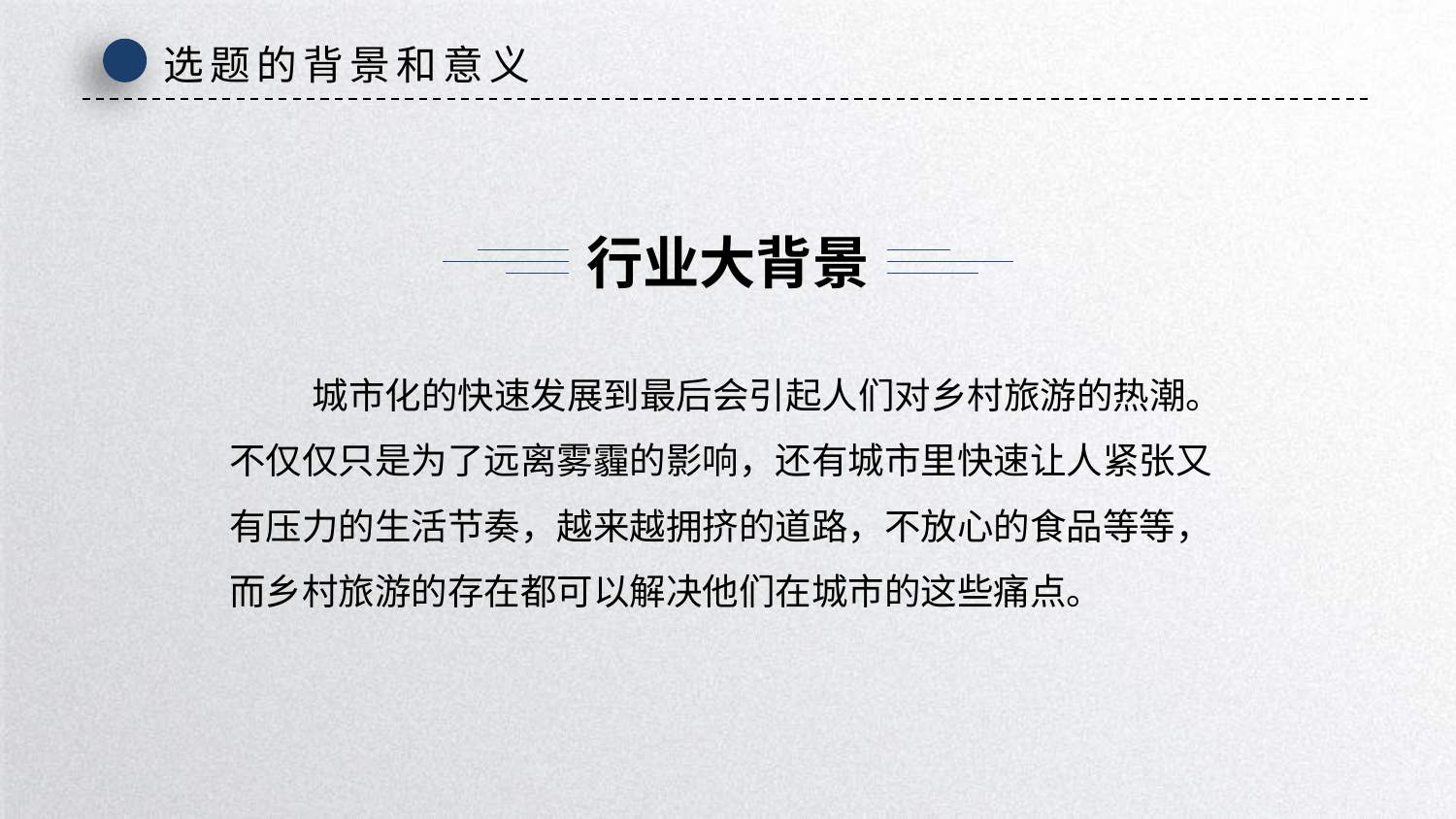

选题的背景和意义

行业大背景

         城市化的快速发展到最后会引起人们对乡村旅游的热潮。不仅仅只是为了远离雾霾的影响，还有城市里快速让人紧张又有压力的生活节奏，越来越拥挤的道路，不放心的食品等等，而乡村旅游的存在都可以解决他们在城市的这些痛点。